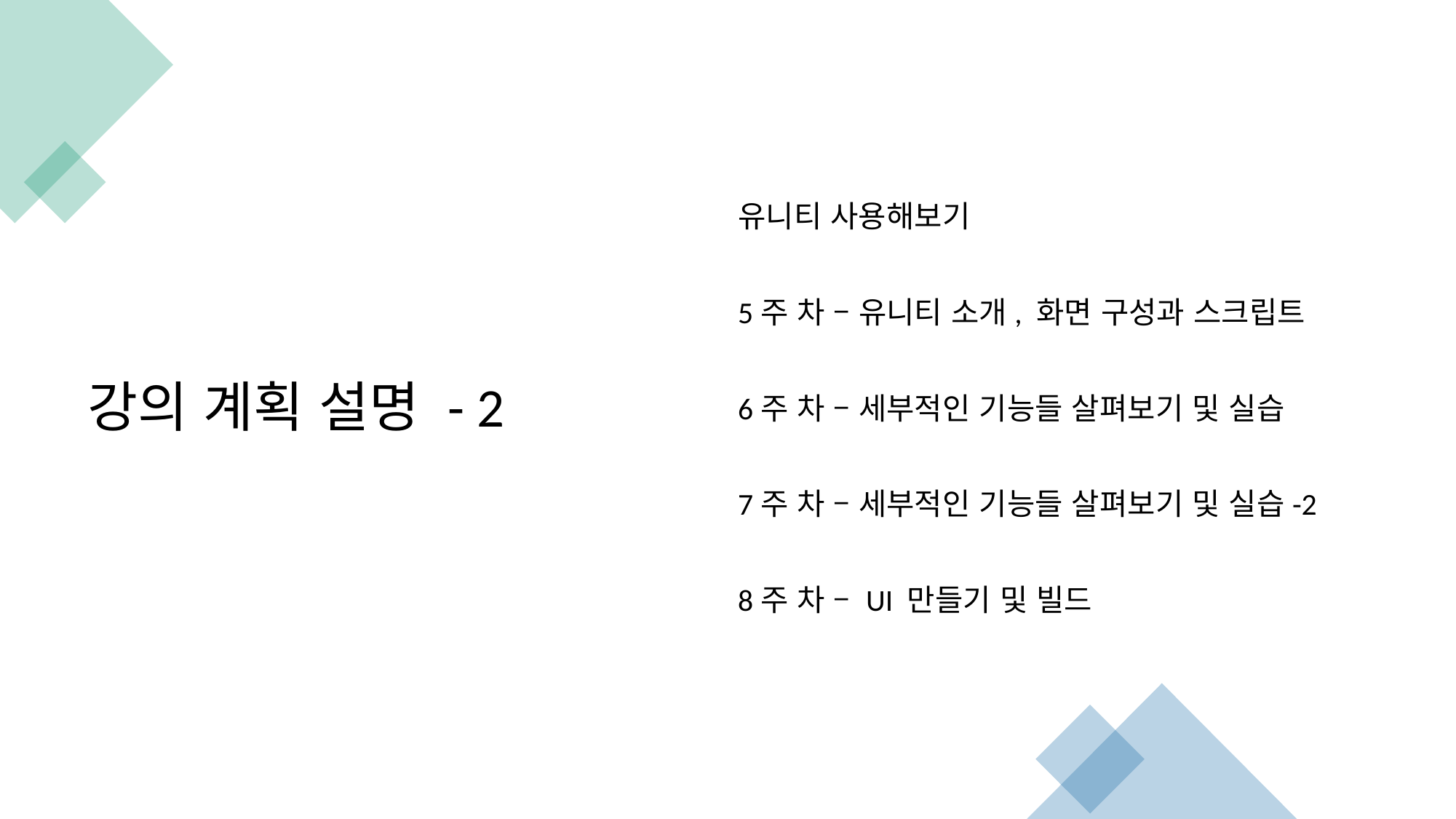

# 강의 계획 설명 - 2
유니티 사용해보기

5주 차 – 유니티 소개, 화면 구성과 스크립트

6주 차 – 세부적인 기능들 살펴보기 및 실습

7주 차 – 세부적인 기능들 살펴보기 및 실습-2

8주 차 – UI 만들기 및 빌드